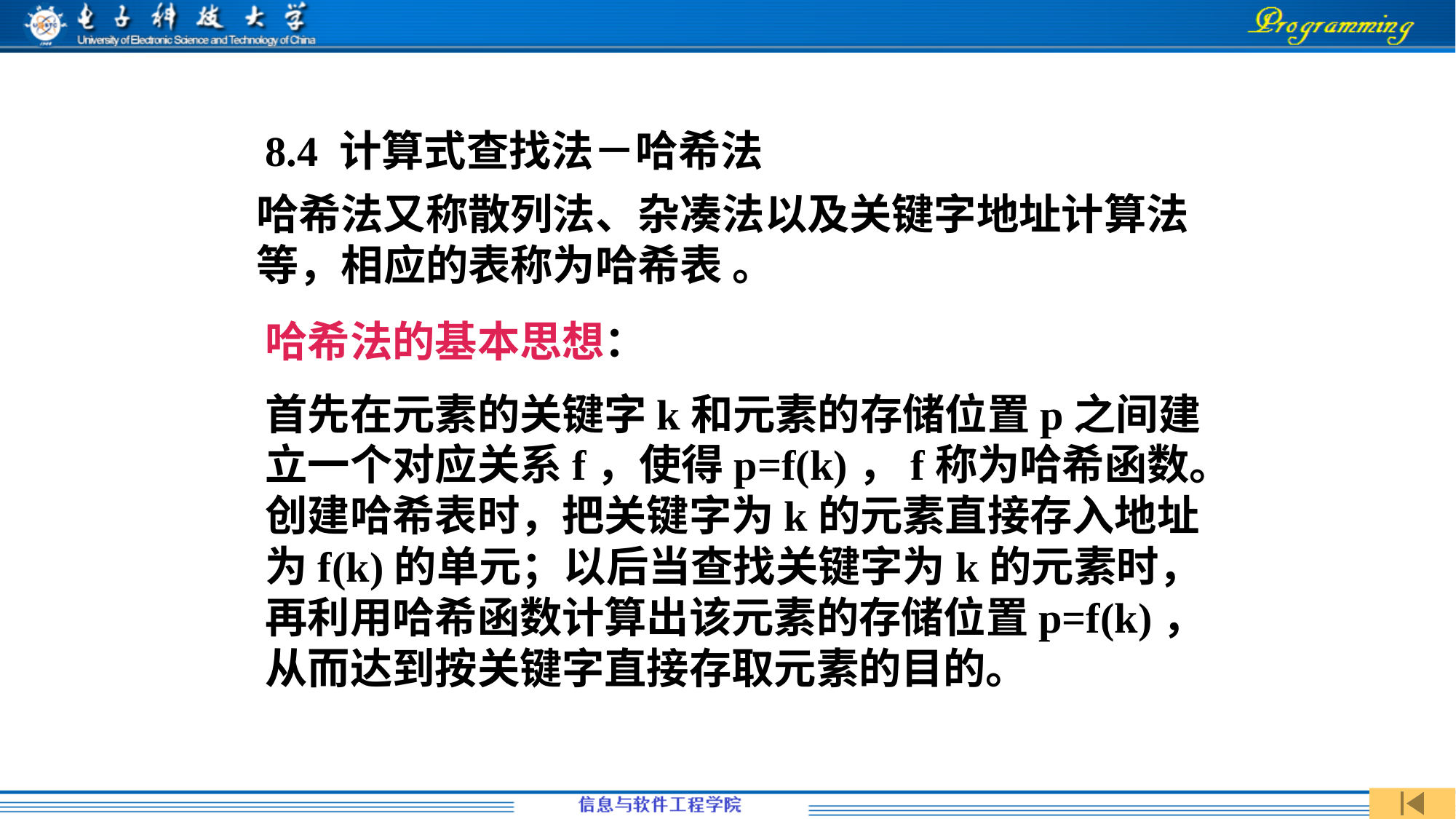

8.4 计算式查找法－哈希法
哈希法又称散列法、杂凑法以及关键字地址计算法等，相应的表称为哈希表 。
哈希法的基本思想：
首先在元素的关键字k和元素的存储位置p之间建立一个对应关系f，使得p=f(k)，f称为哈希函数。创建哈希表时，把关键字为k的元素直接存入地址为f(k)的单元；以后当查找关键字为k的元素时，再利用哈希函数计算出该元素的存储位置p=f(k)，从而达到按关键字直接存取元素的目的。